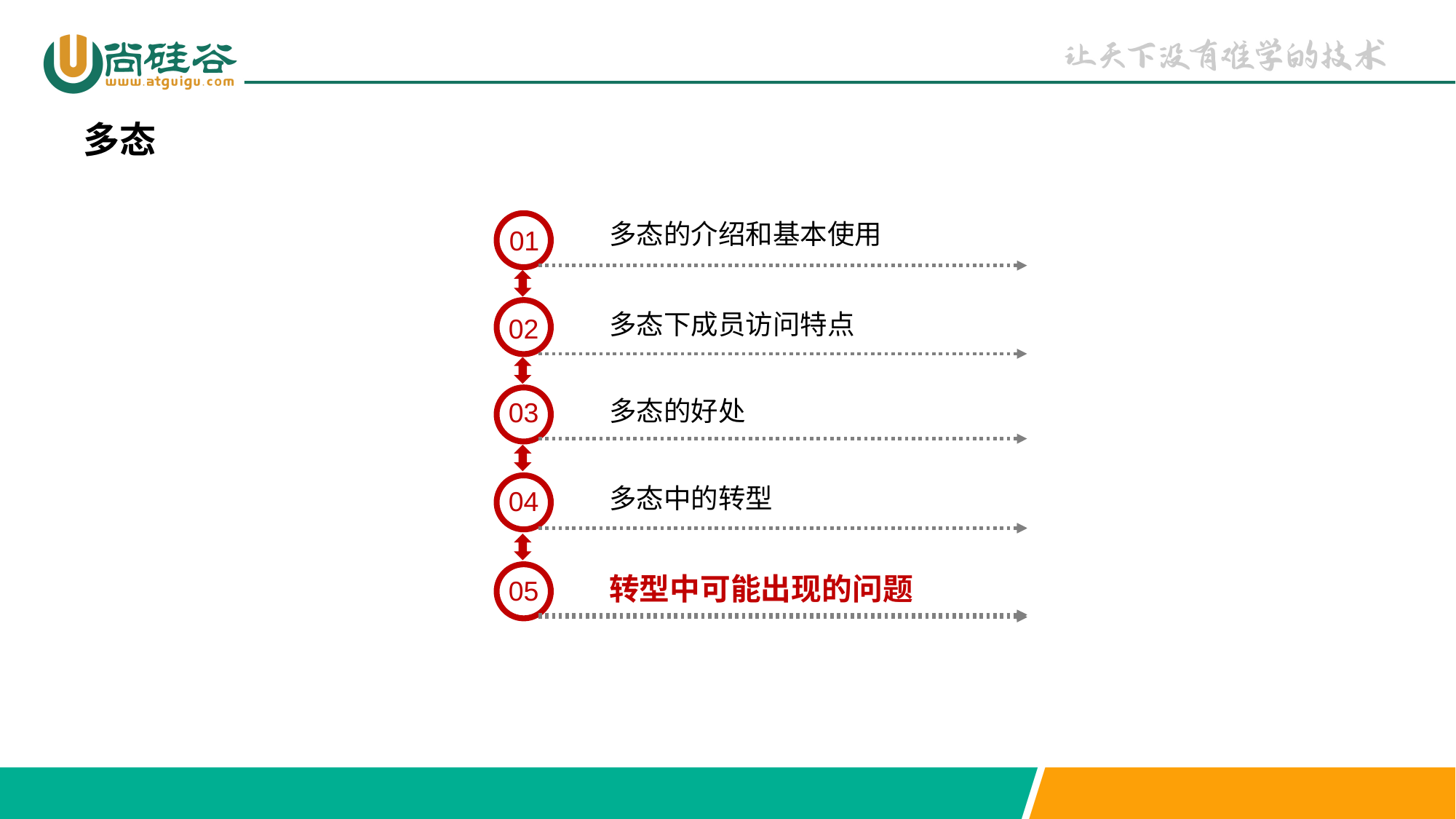

多态

多态的介绍和基本使用
01

多态下成员访问特点
02

多态的好处
03

多态中的转型
04

转型中可能出现的问题
05